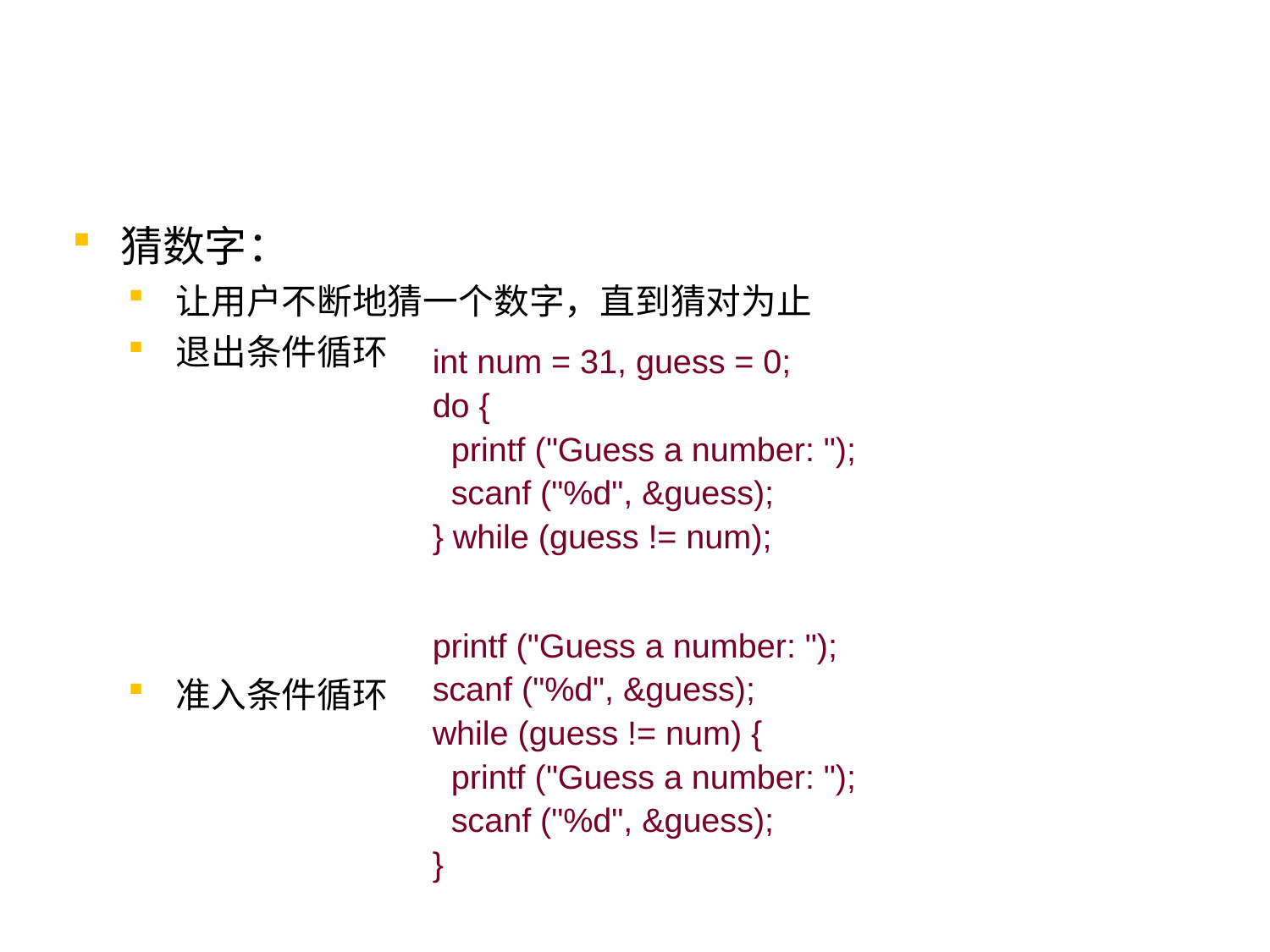

#
猜数字：
让用户不断地猜一个数字，直到猜对为止
退出条件循环

准入条件循环

int num = 31, guess = 0;
do {
  printf ("Guess a number: ");
  scanf ("%d", &guess);
} while (guess != num);
printf ("Guess a number: ");
scanf ("%d", &guess);
while (guess != num) {
  printf ("Guess a number: ");
  scanf ("%d", &guess);
}